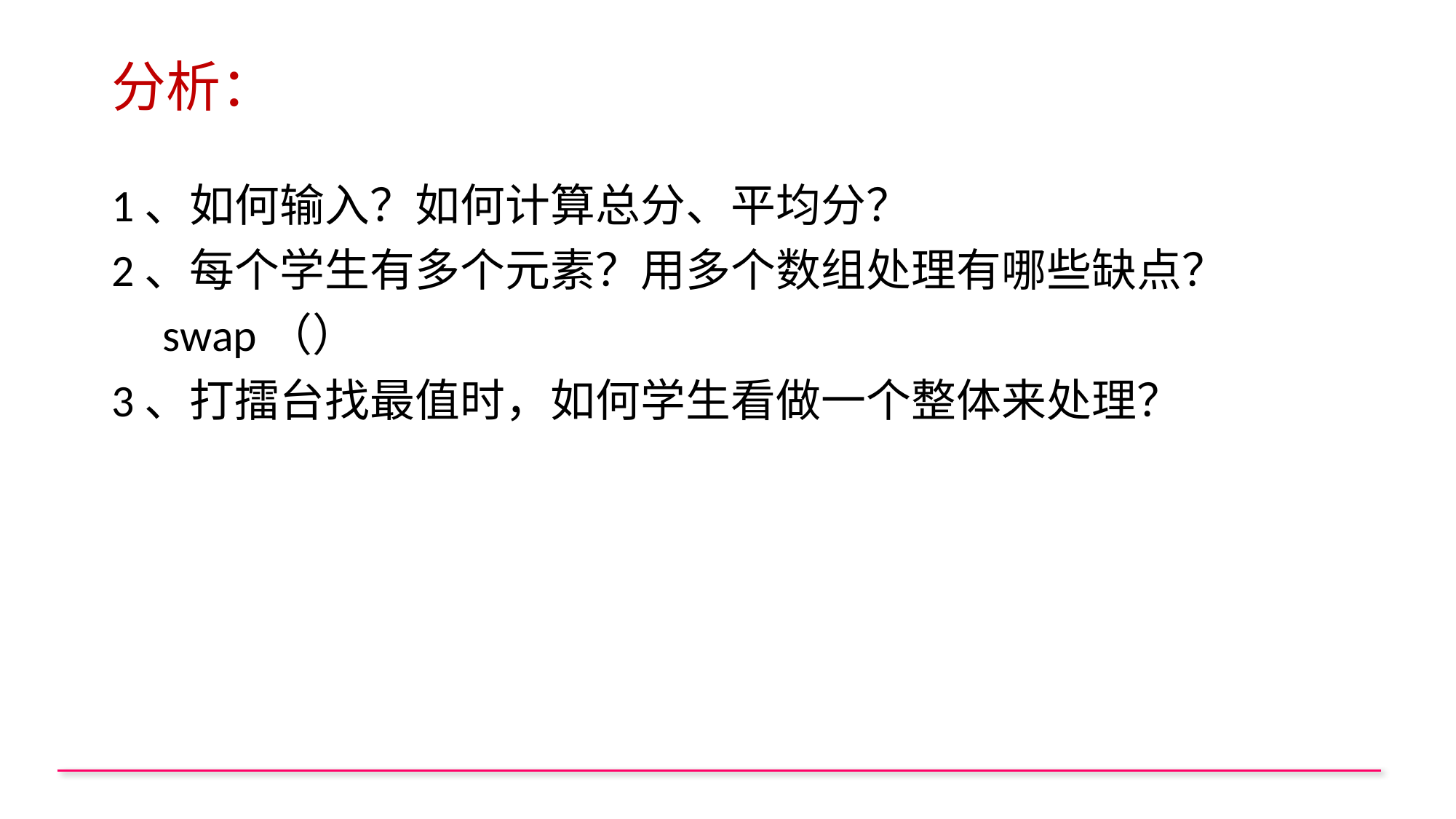

# 分析：
1、如何输入？如何计算总分、平均分？
2、每个学生有多个元素？用多个数组处理有哪些缺点？
     swap（）
3、打擂台找最值时，如何学生看做一个整体来处理？